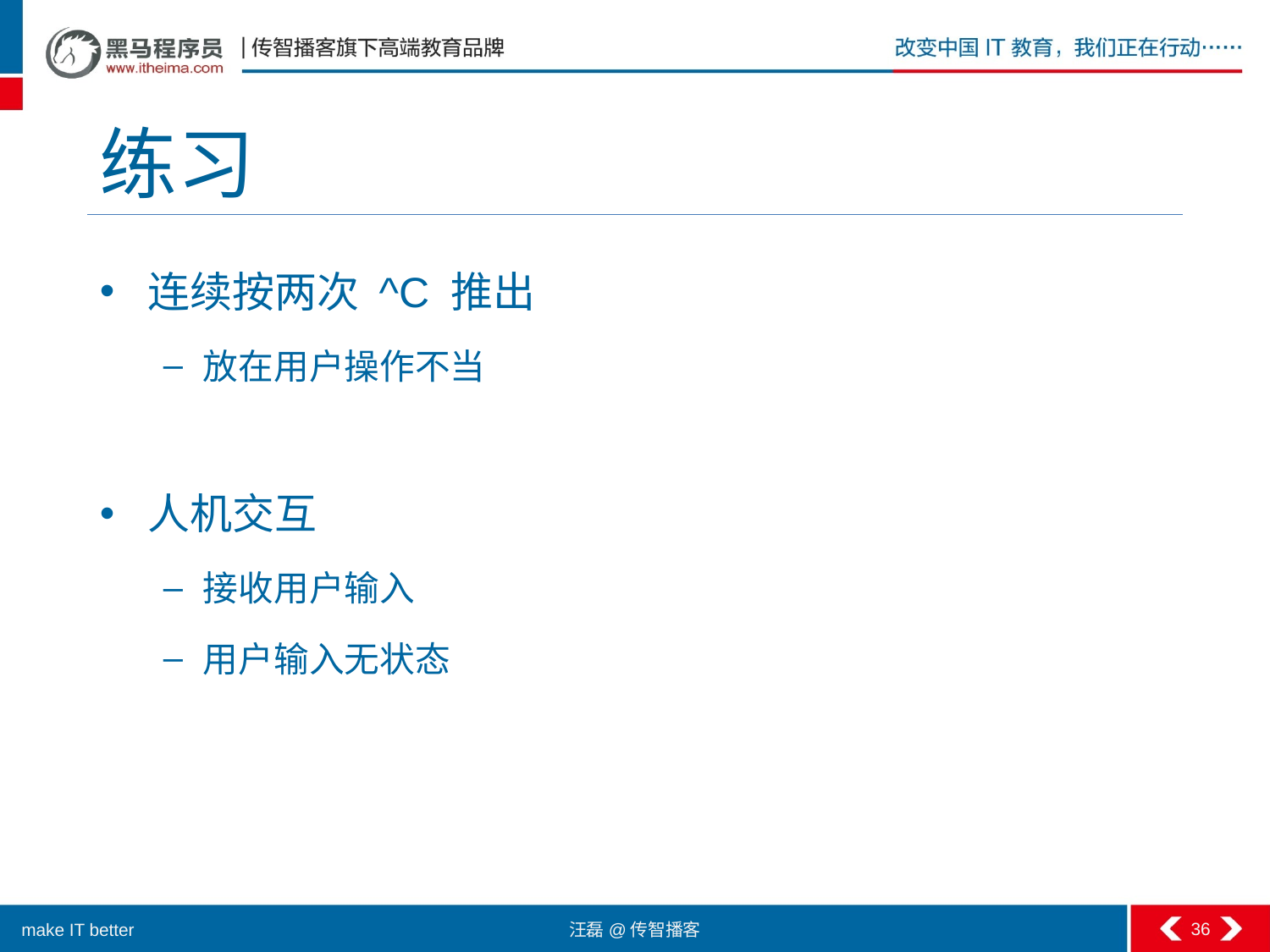

# 练习
连续按两次 ^C 推出
放在用户操作不当

人机交互
接收用户输入
用户输入无状态
36
汪磊@传智播客
make IT better